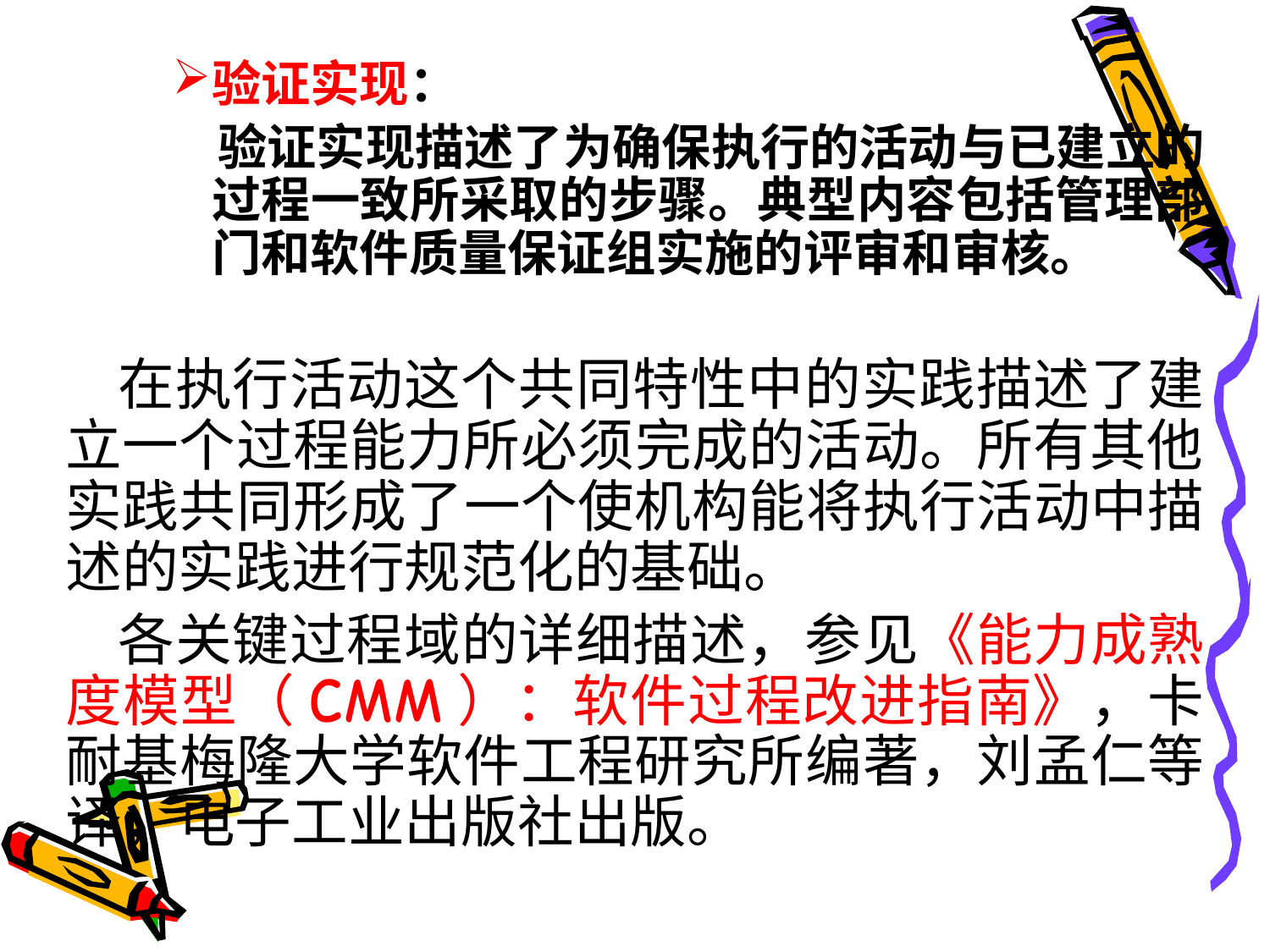

验证实现：
   验证实现描述了为确保执行的活动与已建立的过程一致所采取的步骤。典型内容包括管理部门和软件质量保证组实施的评审和审核。

在执行活动这个共同特性中的实践描述了建立一个过程能力所必须完成的活动。所有其他实践共同形成了一个使机构能将执行活动中描述的实践进行规范化的基础。
各关键过程域的详细描述，参见《能力成熟度模型（CMM）：软件过程改进指南》，卡耐基梅隆大学软件工程研究所编著，刘孟仁等译，电子工业出版社出版。